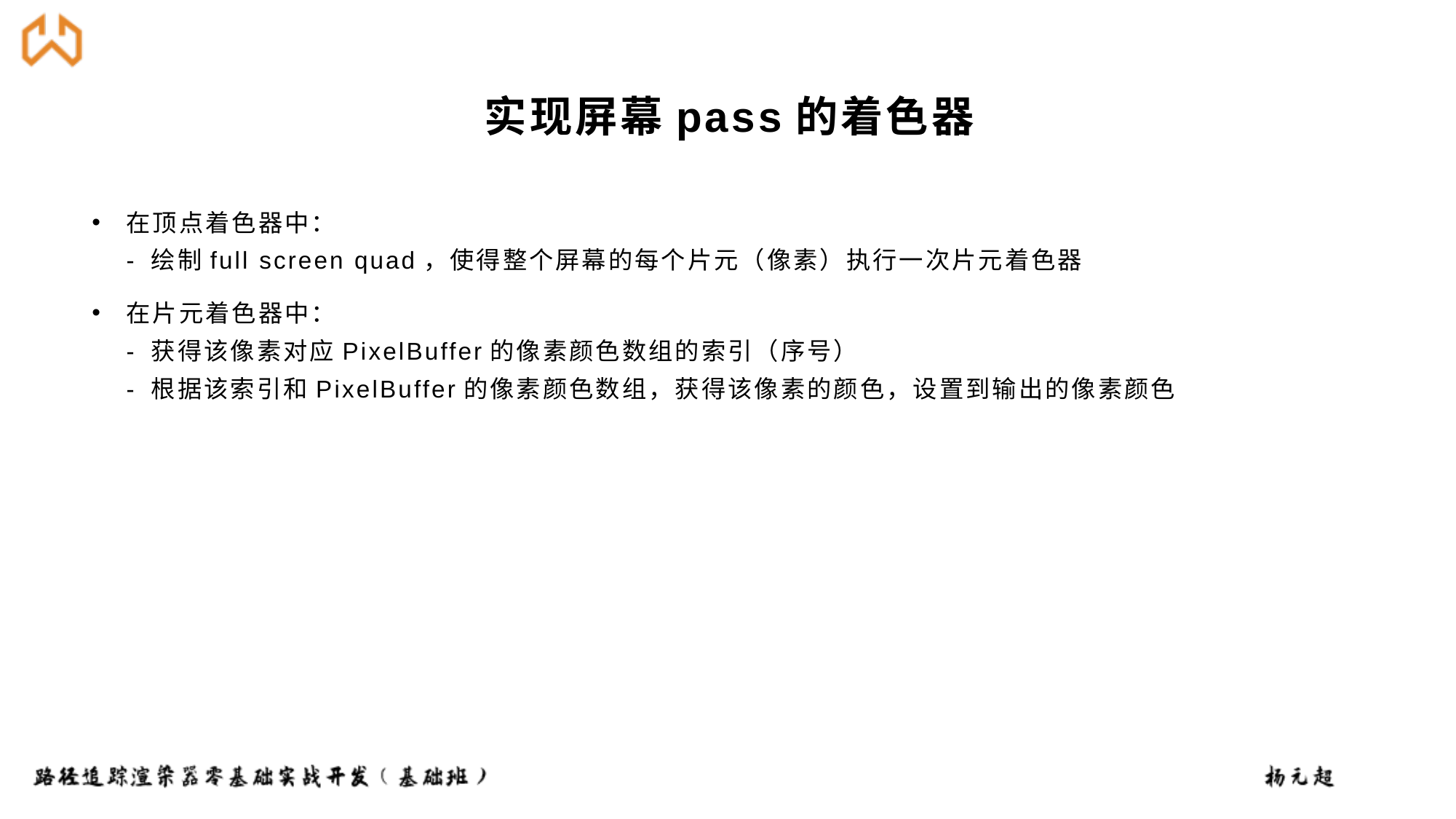

# 实现屏幕pass的着色器
在顶点着色器中：
- 绘制full screen quad，使得整个屏幕的每个片元（像素）执行一次片元着色器
在片元着色器中：
- 获得该像素对应PixelBuffer的像素颜色数组的索引（序号）
- 根据该索引和PixelBuffer的像素颜色数组，获得该像素的颜色，设置到输出的像素颜色